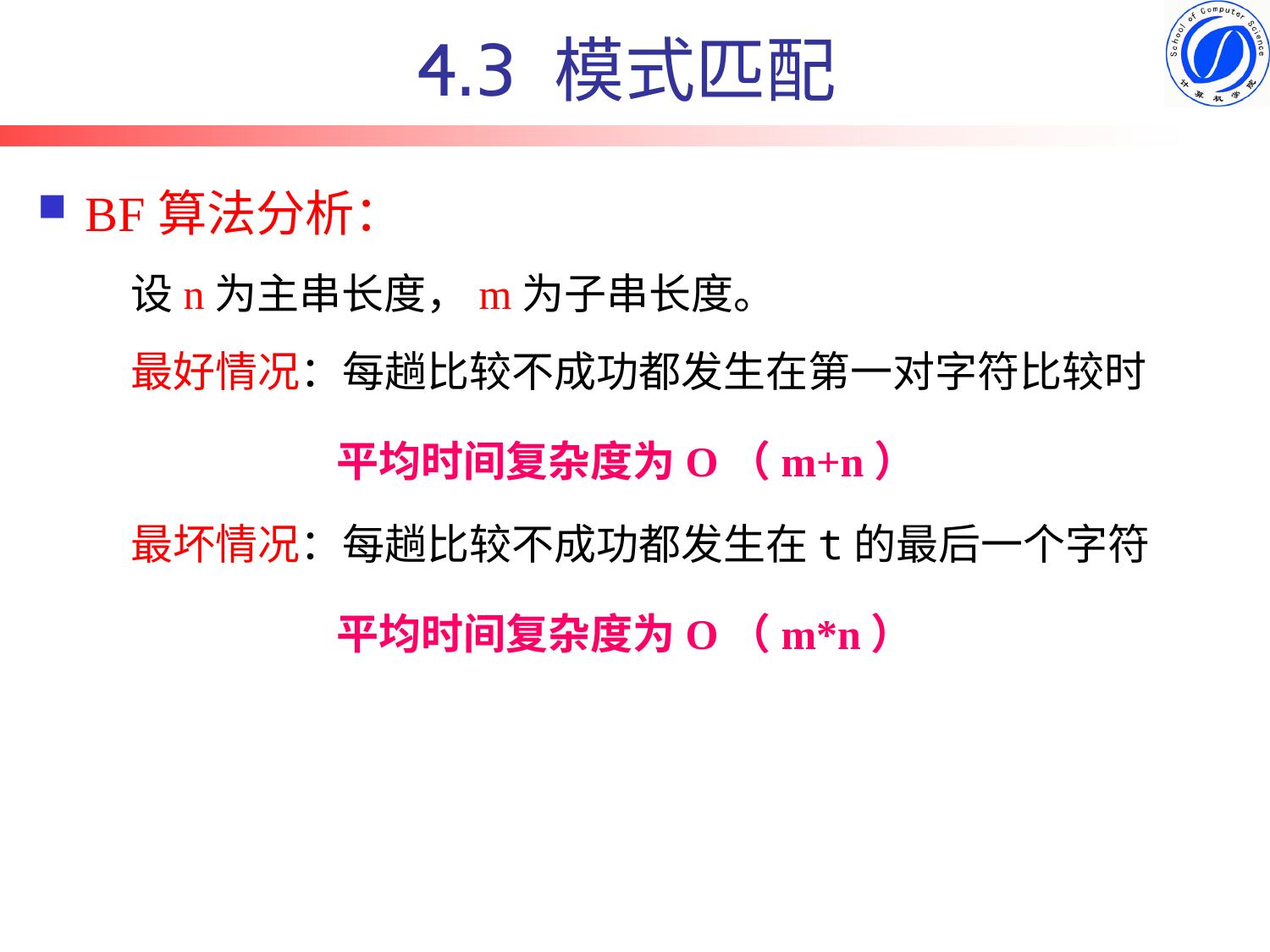

4.3 模式匹配
BF算法分析：
设n为主串长度，m为子串长度。
最好情况：每趟比较不成功都发生在第一对字符比较时
平均时间复杂度为O（m+n）
最坏情况：每趟比较不成功都发生在t的最后一个字符
平均时间复杂度为O（m*n）